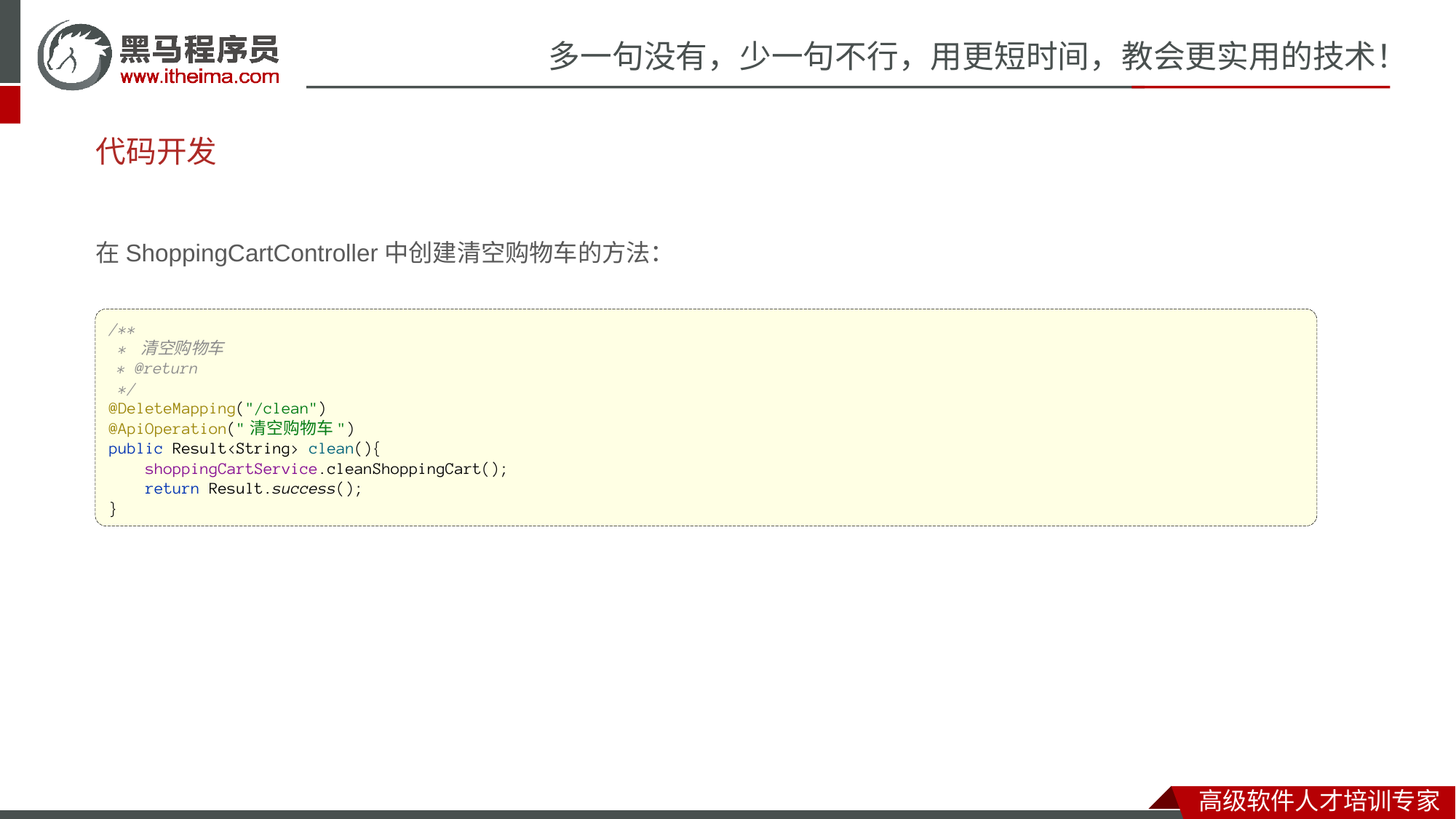

# 代码开发
在ShoppingCartController中创建清空购物车的方法：
/**
 * 清空购物车
 * @return
 */
@DeleteMapping("/clean")
@ApiOperation("清空购物车")
public Result<String> clean(){
    shoppingCartService.cleanShoppingCart();
    return Result.success();
}